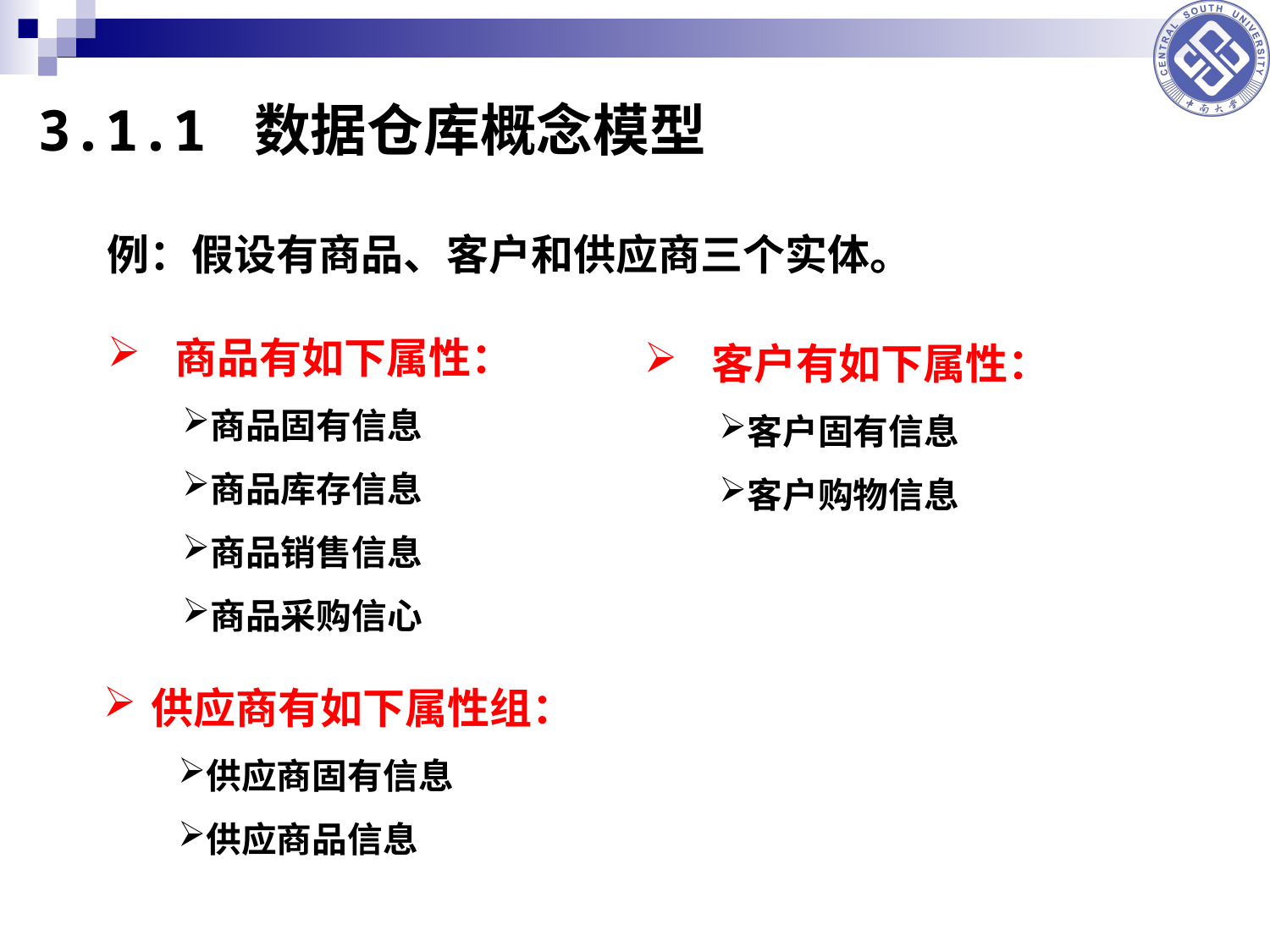

3.1.1 数据仓库概念模型
例：假设有商品、客户和供应商三个实体。
 商品有如下属性：
商品固有信息
商品库存信息
商品销售信息
商品采购信心
 客户有如下属性：
客户固有信息
客户购物信息
供应商有如下属性组：
供应商固有信息
供应商品信息